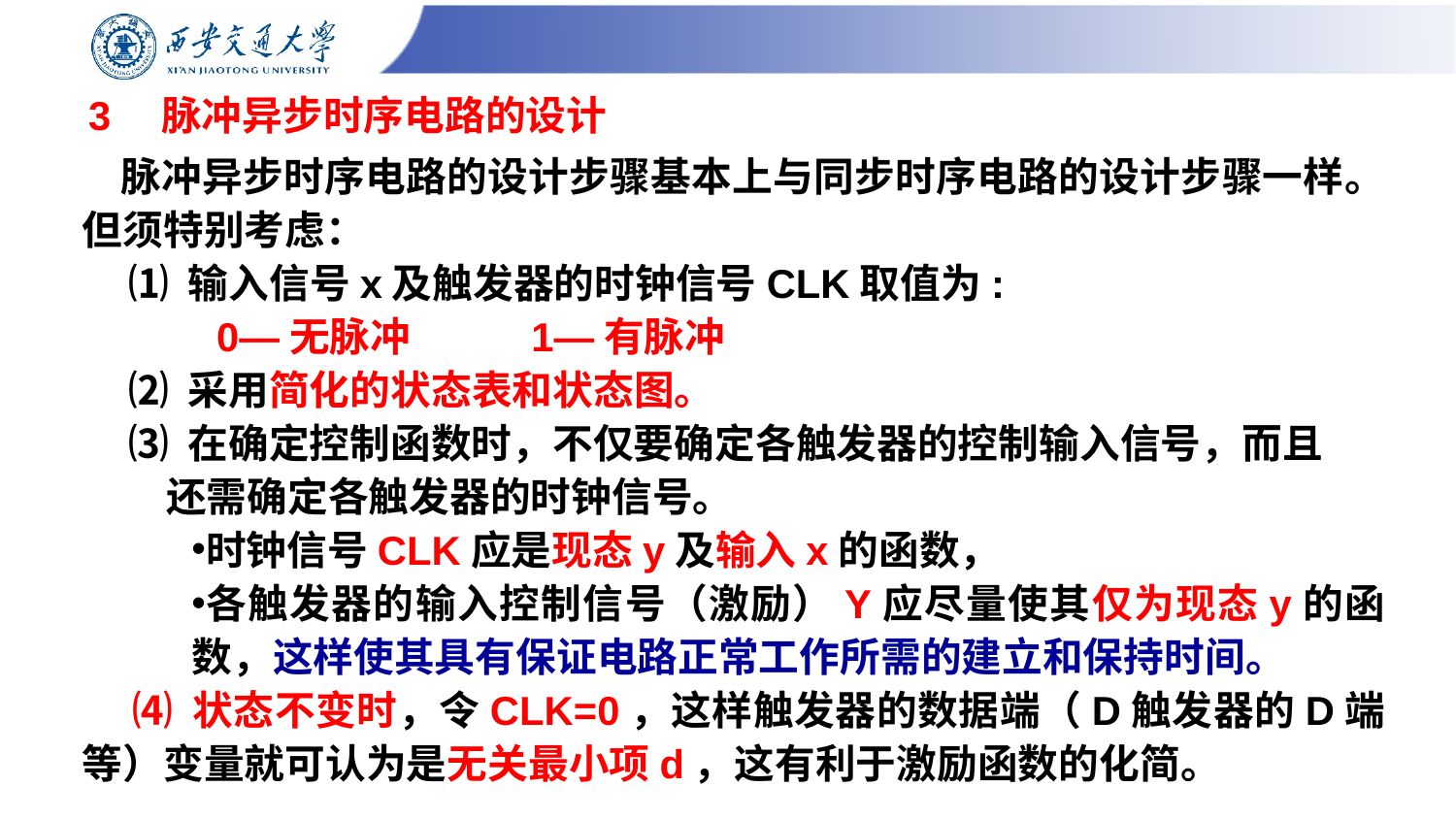

# 3　脉冲异步时序电路的设计
   脉冲异步时序电路的设计步骤基本上与同步时序电路的设计步骤一样。但须特别考虑：
     ⑴ 输入信号x及触发器的时钟信号CLK取值为:
            0—无脉冲            1—有脉冲
     ⑵ 采用简化的状态表和状态图。
     ⑶ 在确定控制函数时，不仅要确定各触发器的控制输入信号，而且
        还需确定各触发器的时钟信号。
时钟信号CLK应是现态y及输入x的函数，
各触发器的输入控制信号（激励）Y应尽量使其仅为现态y的函数，这样使其具有保证电路正常工作所需的建立和保持时间。
     ⑷ 状态不变时，令CLK=0，这样触发器的数据端（D触发器的D端等）变量就可认为是无关最小项d，这有利于激励函数的化简。